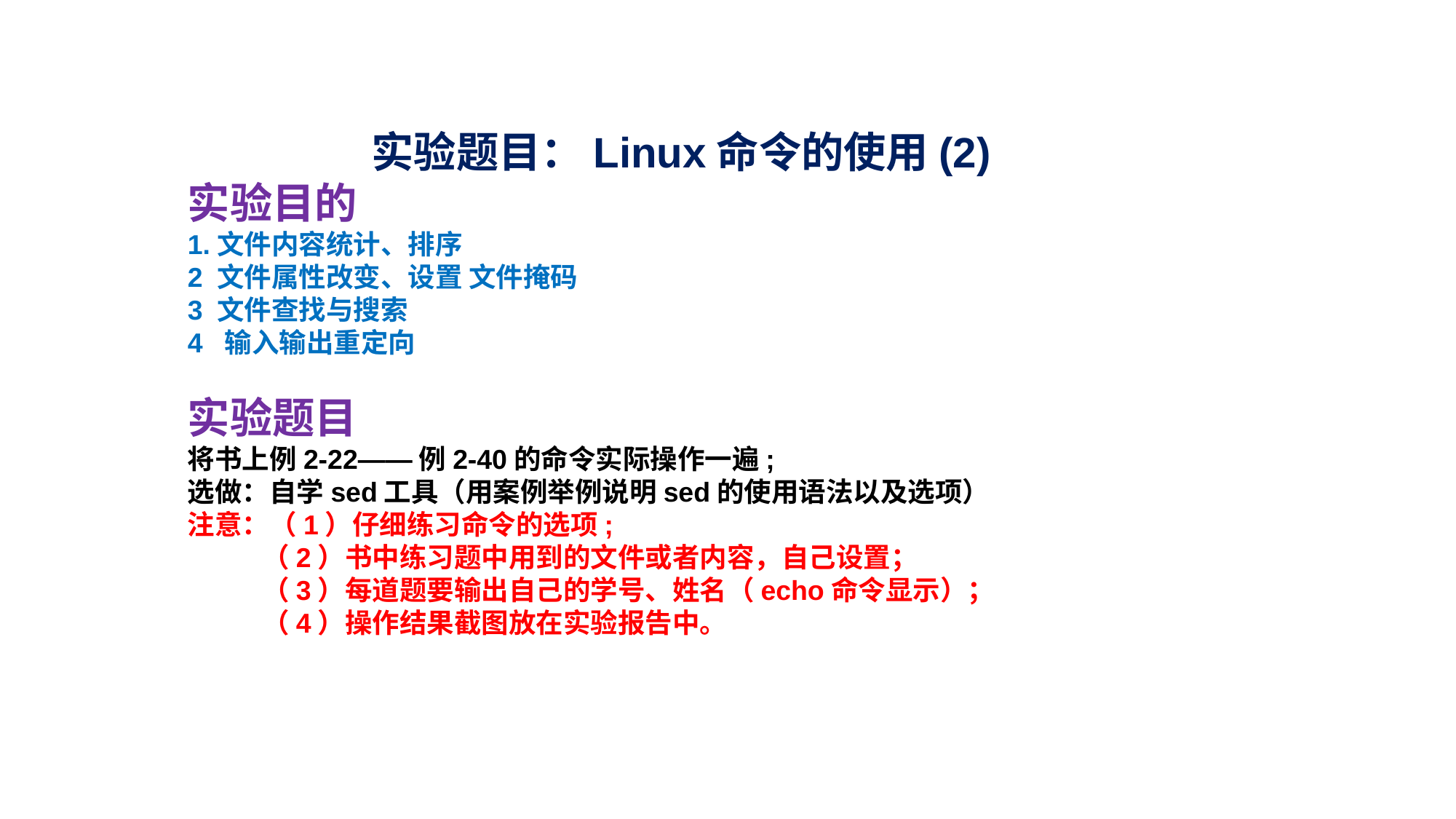

实验题目：Linux命令的使用(2)
实验目的
1.文件内容统计、排序
2 文件属性改变、设置 文件掩码
3 文件查找与搜索
4  输入输出重定向

实验题目
将书上例2-22——例2-40的命令实际操作一遍;
选做：自学sed工具（用案例举例说明sed的使用语法以及选项）
注意：（1）仔细练习命令的选项;
           （2）书中练习题中用到的文件或者内容，自己设置；
           （3）每道题要输出自己的学号、姓名（echo命令显示）；
           （4）操作结果截图放在实验报告中。